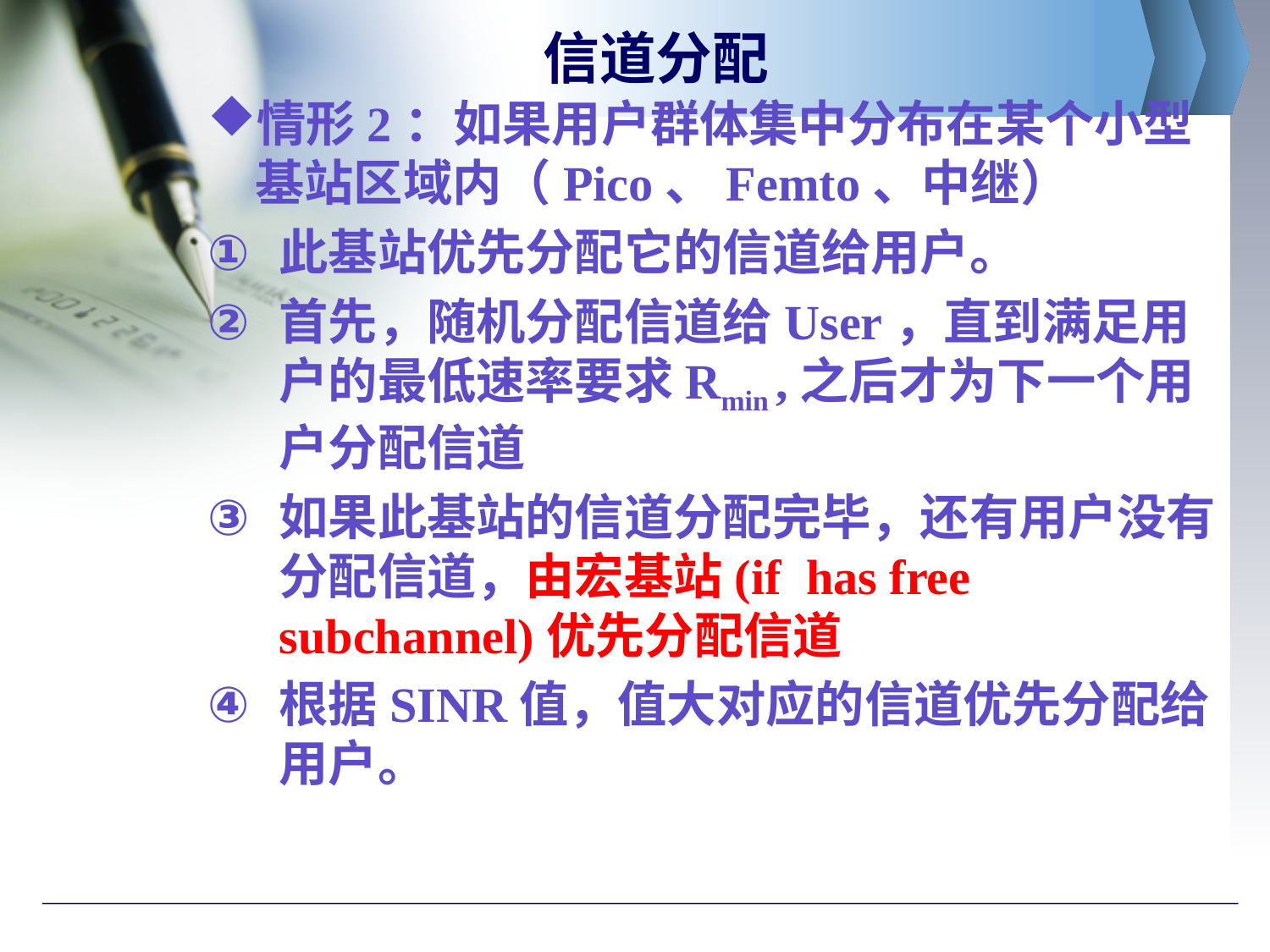

# 信道分配
情形2：如果用户群体集中分布在某个小型基站区域内（Pico、Femto、中继）
此基站优先分配它的信道给用户。
首先，随机分配信道给User，直到满足用户的最低速率要求Rmin ,之后才为下一个用户分配信道
如果此基站的信道分配完毕，还有用户没有分配信道，由宏基站(if  has free subchannel)优先分配信道
根据SINR值，值大对应的信道优先分配给用户。